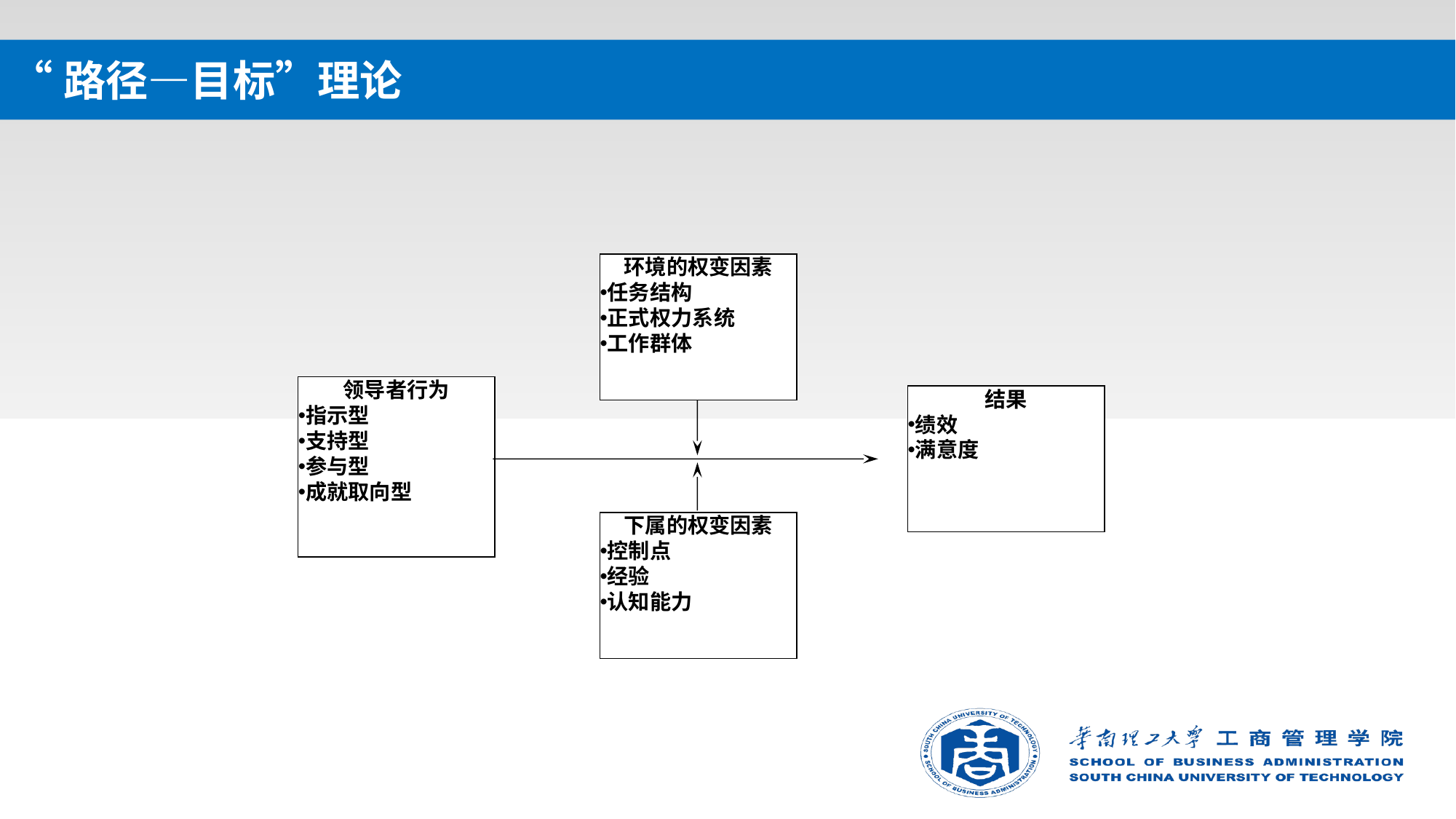

# “路径—目标”理论

环境的权变因素
任务结构
正式权力系统
工作群体
领导者行为
指示型
支持型
参与型
成就取向型
结果
绩效
满意度

下属的权变因素
控制点
经验
认知能力